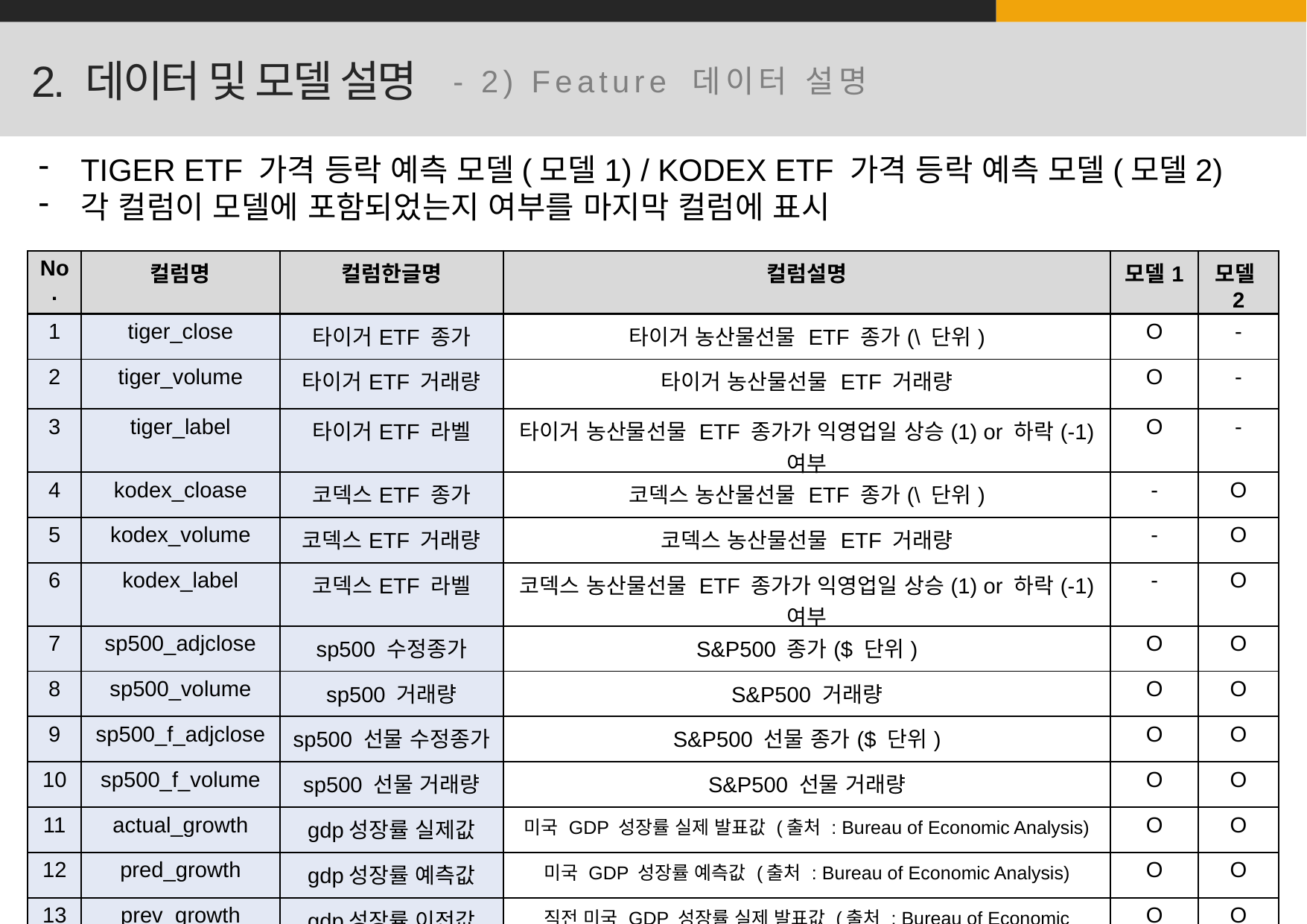

2. 데이터 및 모델 설명
- 2) Feature 데이터 설명
TIGER ETF 가격 등락 예측 모델(모델1) / KODEX ETF 가격 등락 예측 모델(모델2)
각 컬럼이 모델에 포함되었는지 여부를 마지막 컬럼에 표시

| No. | 컬럼명 | 컬럼한글명 | 컬럼설명 | 모델1 | 모델2 |
| --- | --- | --- | --- | --- | --- |
| 1 | tiger\_close | 타이거ETF 종가 | 타이거 농산물선물 ETF 종가(\ 단위) | O | - |
| 2 | tiger\_volume | 타이거ETF 거래량 | 타이거 농산물선물 ETF 거래량 | O | - |
| 3 | tiger\_label | 타이거ETF 라벨 | 타이거 농산물선물 ETF 종가가 익영업일 상승(1) or 하락(-1) 여부 | O | - |
| 4 | kodex\_cloase | 코덱스ETF 종가 | 코덱스 농산물선물 ETF 종가(\ 단위) | - | O |
| 5 | kodex\_volume | 코덱스ETF 거래량 | 코덱스 농산물선물 ETF 거래량 | - | O |
| 6 | kodex\_label | 코덱스ETF 라벨 | 코덱스 농산물선물 ETF 종가가 익영업일 상승(1) or 하락(-1) 여부 | - | O |
| 7 | sp500\_adjclose | sp500 수정종가 | S&P500 종가($ 단위) | O | O |
| 8 | sp500\_volume | sp500 거래량 | S&P500 거래량 | O | O |
| 9 | sp500\_f\_adjclose | sp500 선물 수정종가 | S&P500 선물 종가($ 단위) | O | O |
| 10 | sp500\_f\_volume | sp500 선물 거래량 | S&P500 선물 거래량 | O | O |
| 11 | actual\_growth | gdp성장률 실제값 | 미국 GDP 성장률 실제 발표값 (출처 : Bureau of Economic Analysis) | O | O |
| 12 | pred\_growth | gdp성장률 예측값 | 미국 GDP 성장률 예측값 (출처 : Bureau of Economic Analysis) | O | O |
| 13 | prev\_growth | gdp성장률 이전값 | 직전 미국 GDP 성장률 실제 발표값 (출처 : Bureau of Economic Analysis) | O | O |